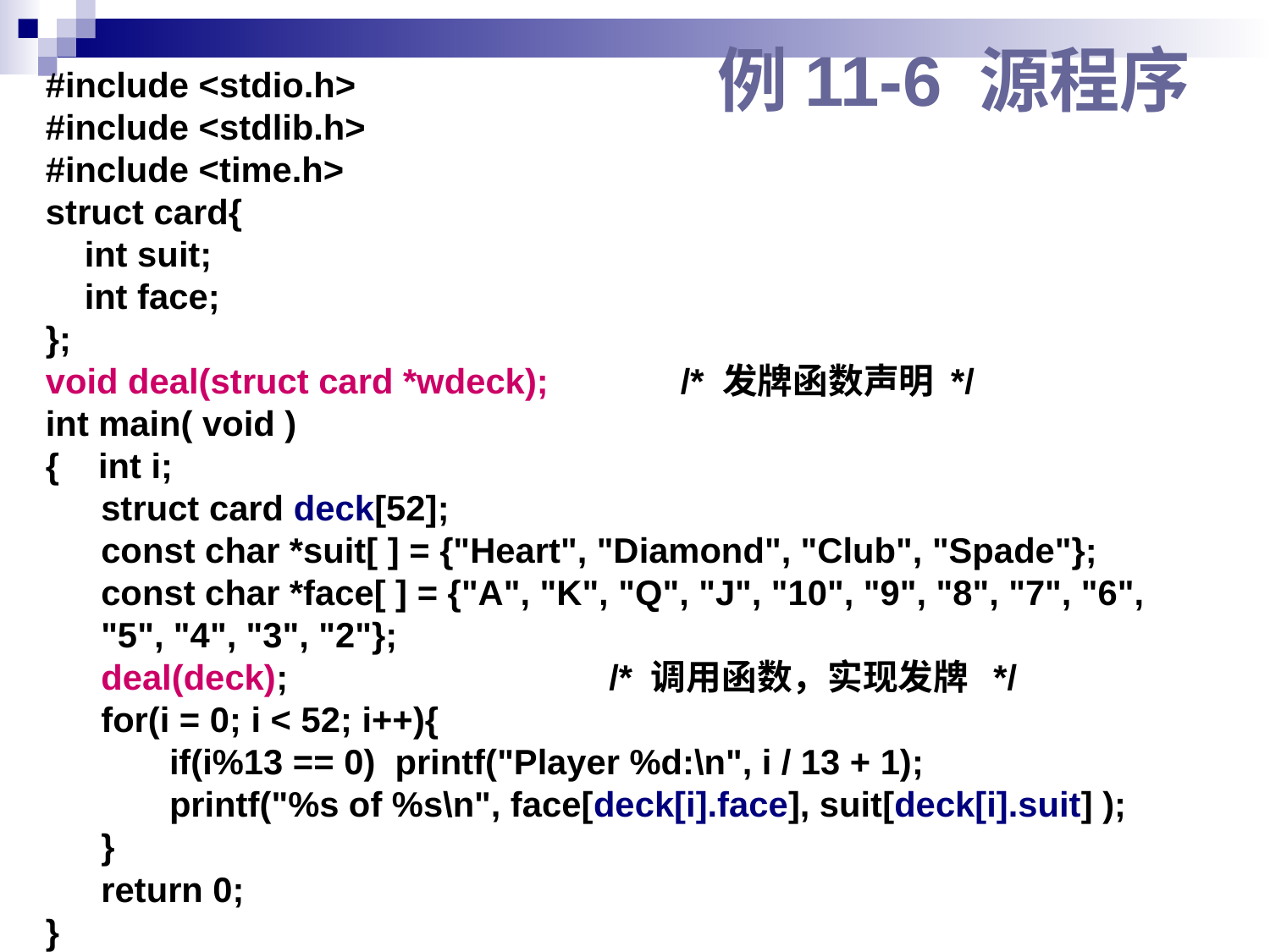

# 例11-6 源程序
#include <stdio.h>
#include <stdlib.h>
#include <time.h>
struct card{
    int suit;
    int face;
};
void deal(struct card *wdeck);  	/* 发牌函数声明 */
int main( void )
{    int i;
struct card deck[52];
const char *suit[ ] = {"Heart", "Diamond", "Club", "Spade"};
const char *face[ ] = {"A", "K", "Q", "J", "10", "9", "8", "7", "6", "5", "4", "3", "2"};
deal(deck);    			/* 调用函数，实现发牌  */
for(i = 0; i < 52; i++){
       if(i%13 == 0)  printf("Player %d:\n", i / 13 + 1);
       printf("%s of %s\n", face[deck[i].face], suit[deck[i].suit] );
}
return 0;
}